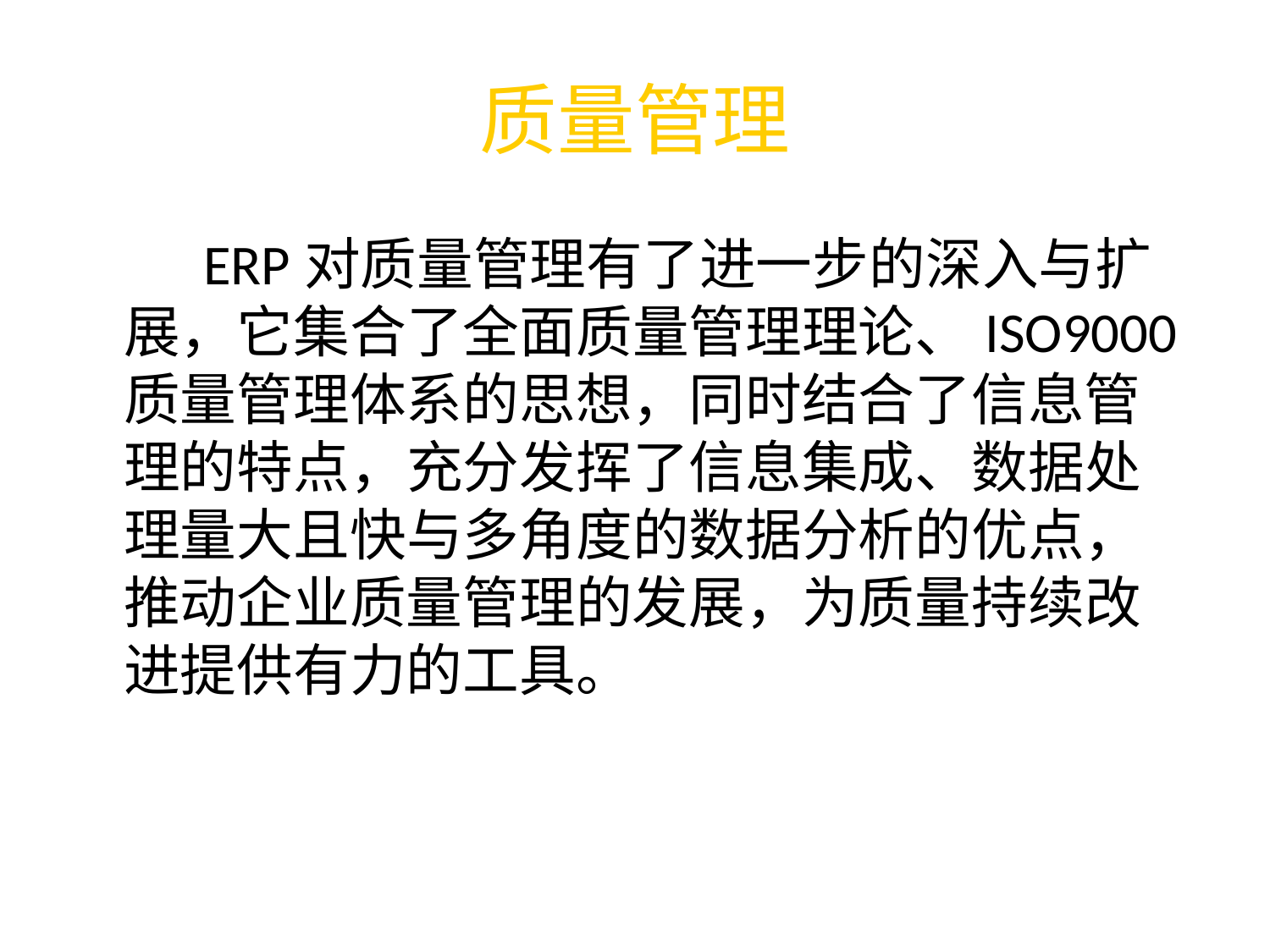

# 质量管理
          ERP对质量管理有了进一步的深入与扩展，它集合了全面质量管理理论、ISO9000质量管理体系的思想，同时结合了信息管理的特点，充分发挥了信息集成、数据处理量大且快与多角度的数据分析的优点，推动企业质量管理的发展，为质量持续改进提供有力的工具。